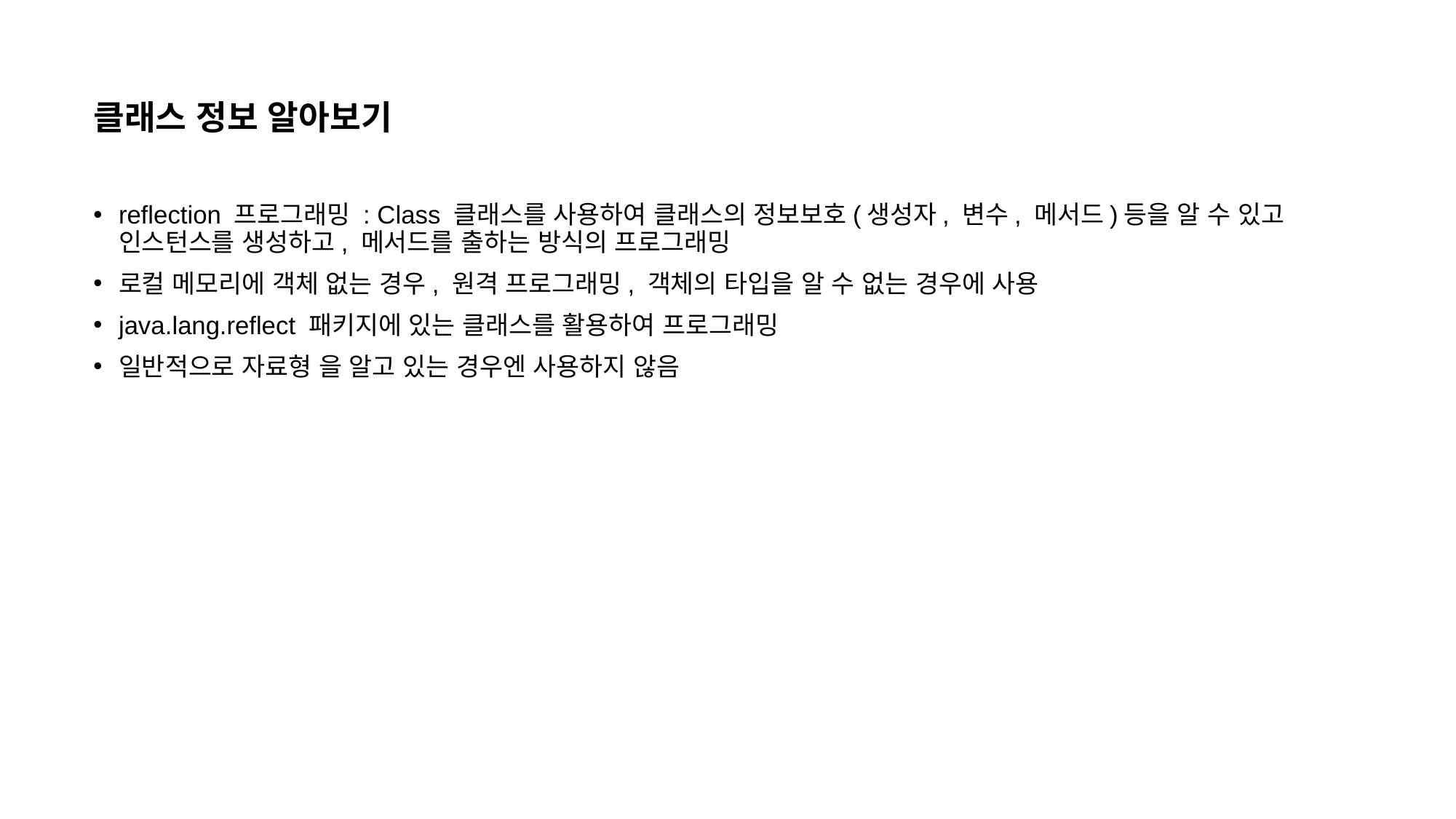

클래스 정보 알아보기

reflection 프로그래밍 : Class 클래스를 사용하여 클래스의 정보보호(생성자, 변수, 메서드)등을 알 수 있고 인스턴스를 생성하고, 메서드를 출하는 방식의 프로그래밍
로컬 메모리에 객체 없는 경우, 원격 프로그래밍, 객체의 타입을 알 수 없는 경우에 사용
java.lang.reflect 패키지에 있는 클래스를 활용하여 프로그래밍
일반적으로 자료형 을 알고 있는 경우엔 사용하지 않음